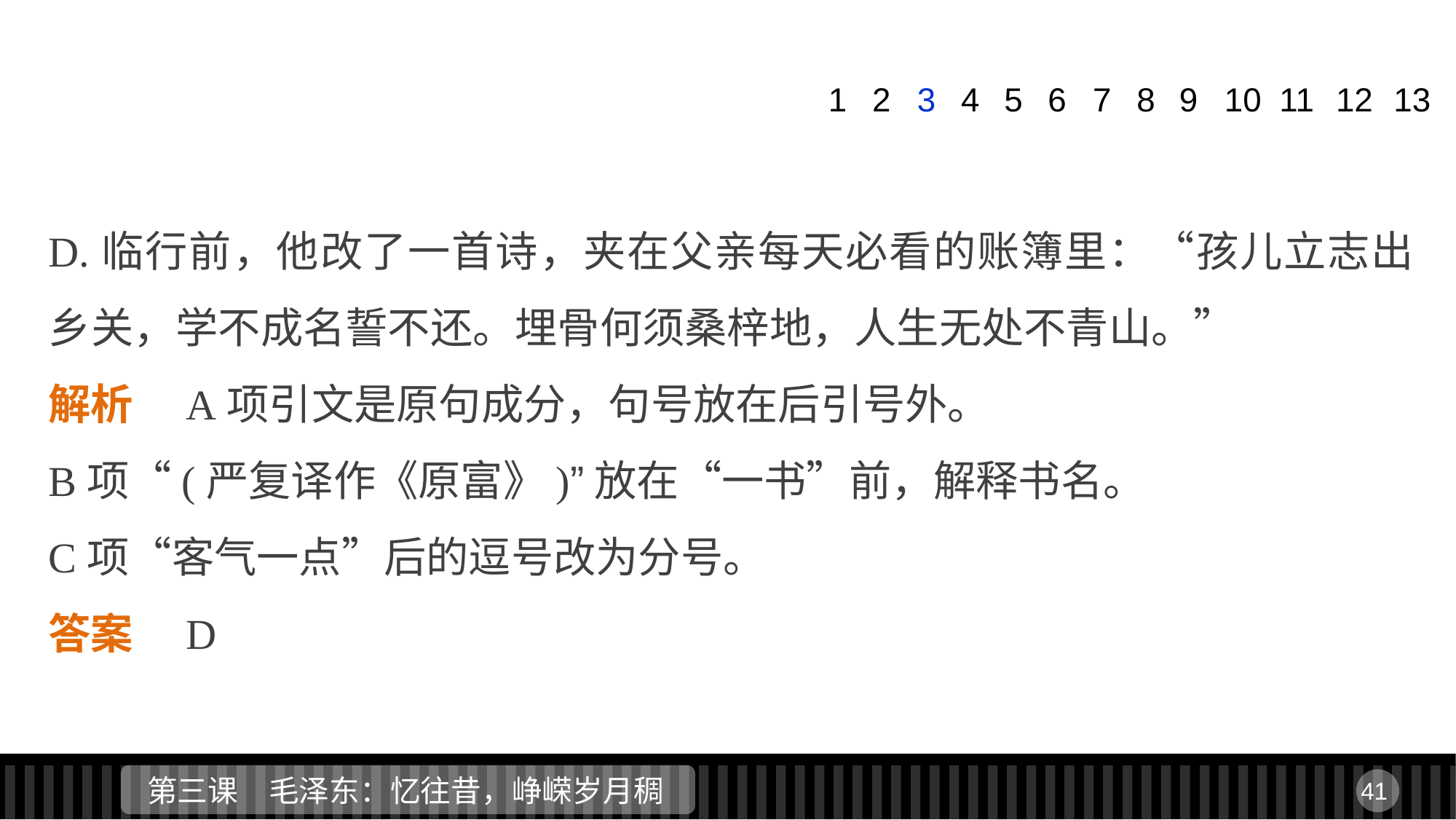

1
2
3
4
5
6
7
8
9
11
12
13
10
D.临行前，他改了一首诗，夹在父亲每天必看的账簿里：“孩儿立志出乡关，学不成名誓不还。埋骨何须桑梓地，人生无处不青山。”
解析　A项引文是原句成分，句号放在后引号外。
B项“(严复译作《原富》)”放在“一书”前，解释书名。
C项“客气一点”后的逗号改为分号。
答案　D